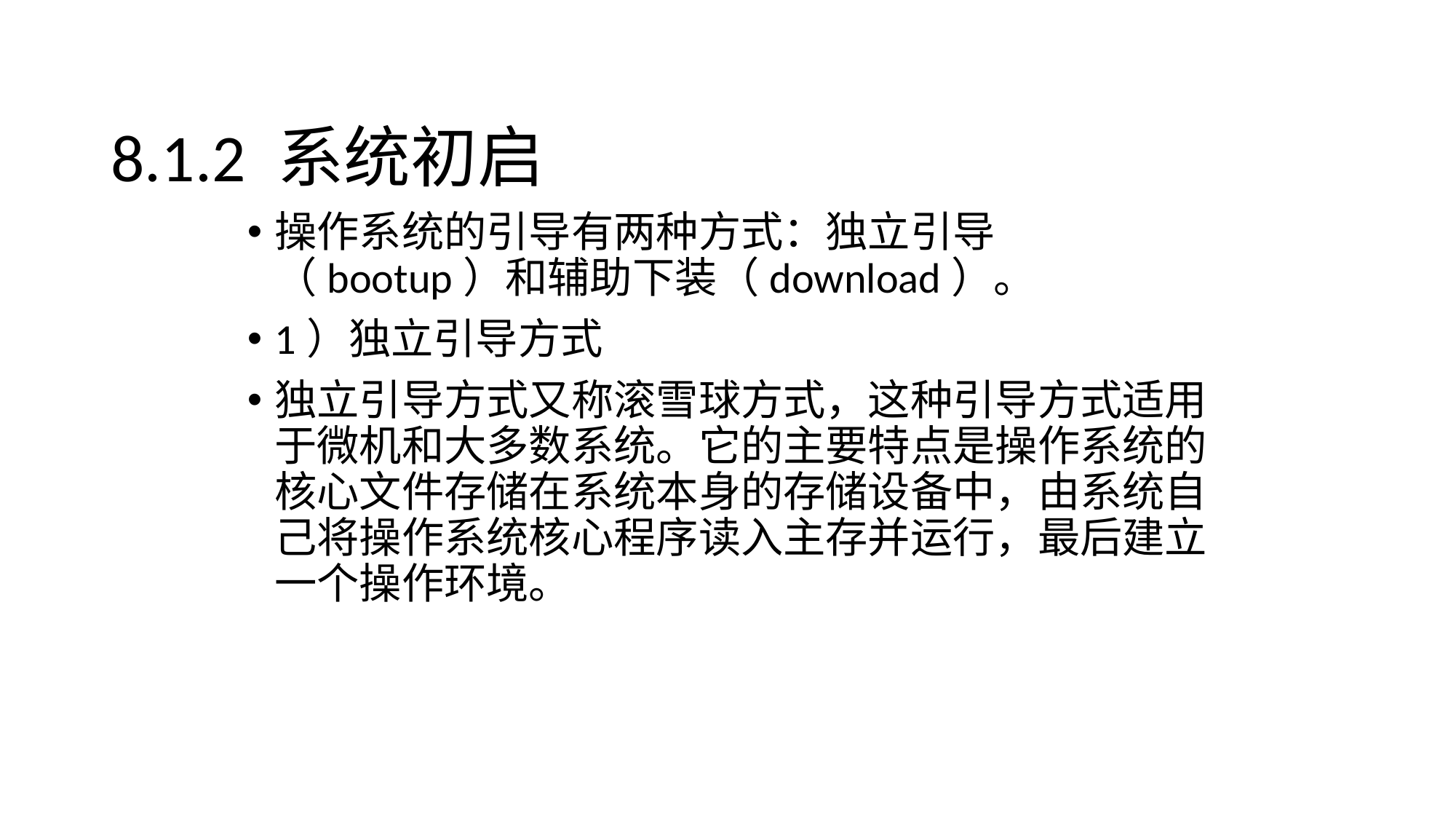

# 8.1.2 系统初启
操作系统的引导有两种方式：独立引导（bootup）和辅助下装（download）。
1）独立引导方式
独立引导方式又称滚雪球方式，这种引导方式适用于微机和大多数系统。它的主要特点是操作系统的核心文件存储在系统本身的存储设备中，由系统自己将操作系统核心程序读入主存并运行，最后建立一个操作环境。
6